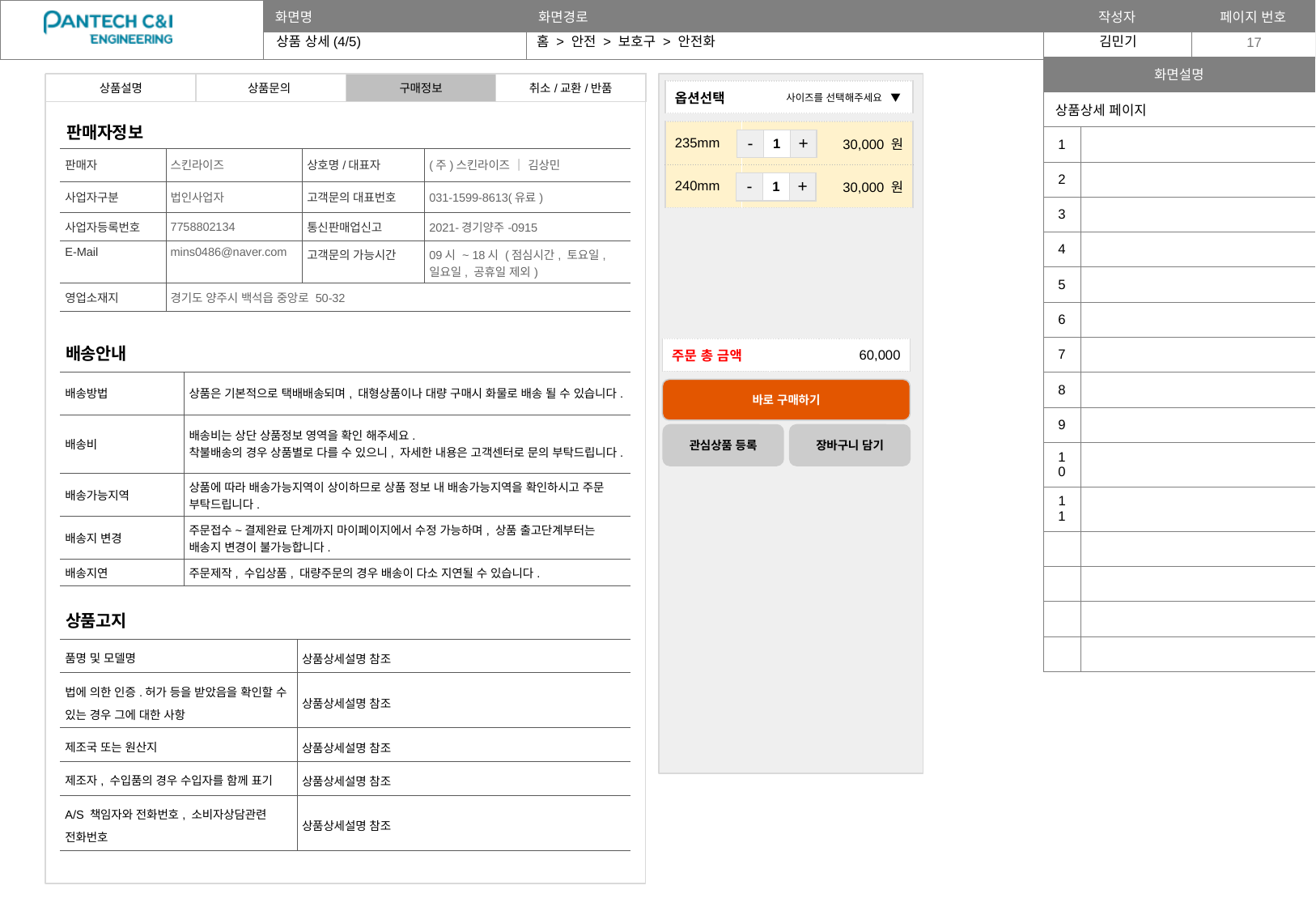

상품 상세(4/5)
홈 > 안전 > 보호구 > 안전화
17
| 화면설명 |  |
| --- | --- |
| 상품상세 페이지 |  |
| 1 |  |
| 2 |  |
| 3 |  |
| 4 |  |
| 5 |  |
| 6 |  |
| 7 |  |
| 8 |  |
| 9 |  |
| 10 |  |
| 11 |  |
|  |  |
|  |  |
|  |  |
|  |  |
| 상품설명 | 상품문의 | 구매정보 | 취소/교환/반품 |
| --- | --- | --- | --- |

| 옵션선택 | 사이즈를 선택해주세요 ▼ |
| --- | --- |
판매자정보
| 235mm | 30,000 원 |
| --- | --- |
| 240mm | 30,000 원 |
| - | 1 | + |
| --- | --- | --- |
| 판매자 | 스킨라이즈 | 상호명/대표자 | (주)스킨라이즈 │ 김상민 |
| --- | --- | --- | --- |
| 사업자구분 | 법인사업자 | 고객문의 대표번호 | 031-1599-8613(유료) |
| 사업자등록번호 | 7758802134 | 통신판매업신고 | 2021-경기양주-0915 |
| E-Mail | mins0486@naver.com | 고객문의 가능시간 | 09시 ~ 18시 (점심시간, 토요일, 일요일, 공휴일 제외) |
| 영업소재지 | 경기도 양주시 백석읍 중앙로 50-32 |  |  |
| - | 1 | + |
| --- | --- | --- |
배송안내
| 주문 총 금액 | 60,000 |
| --- | --- |
| 배송방법 | 상품은 기본적으로 택배배송되며, 대형상품이나 대량 구매시 화물로 배송 될 수 있습니다. |
| --- | --- |
| 배송비 | 배송비는 상단 상품정보 영역을 확인 해주세요. 착불배송의 경우 상품별로 다를 수 있으니, 자세한 내용은 고객센터로 문의 부탁드립니다. |
| 배송가능지역 | 상품에 따라 배송가능지역이 상이하므로 상품 정보 내 배송가능지역을 확인하시고 주문 부탁드립니다. |
| 배송지 변경 | 주문접수~결제완료 단계까지 마이페이지에서 수정 가능하며, 상품 출고단계부터는 배송지 변경이 불가능합니다. |
| 배송지연 | 주문제작, 수입상품, 대량주문의 경우 배송이 다소 지연될 수 있습니다. |
바로 구매하기
관심상품 등록
장바구니 담기
상품고지
| 품명 및 모델명 | 상품상세설명 참조 |
| --- | --- |
| 법에 의한 인증.허가 등을 받았음을 확인할 수 있는 경우 그에 대한 사항 | 상품상세설명 참조 |
| 제조국 또는 원산지 | 상품상세설명 참조 |
| 제조자, 수입품의 경우 수입자를 함께 표기 | 상품상세설명 참조 |
| A/S 책임자와 전화번호, 소비자상담관련 전화번호 | 상품상세설명 참조 |